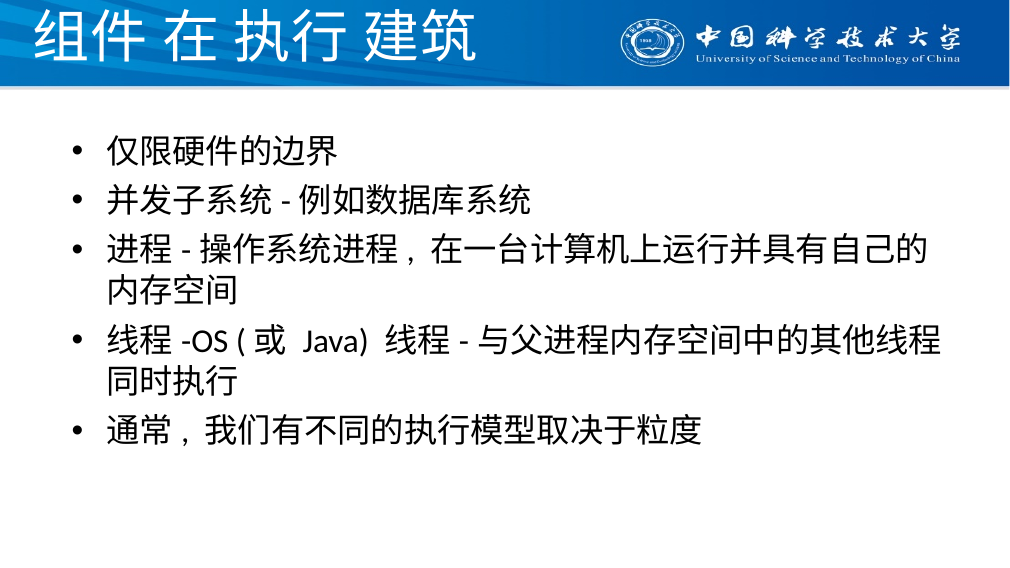

# 组件 在 执行 建筑
仅限硬件的边界
并发子系统-例如数据库系统
进程-操作系统进程, 在一台计算机上运行并具有自己的内存空间
线程-OS (或 Java) 线程-与父进程内存空间中的其他线程同时执行
通常, 我们有不同的执行模型取决于粒度